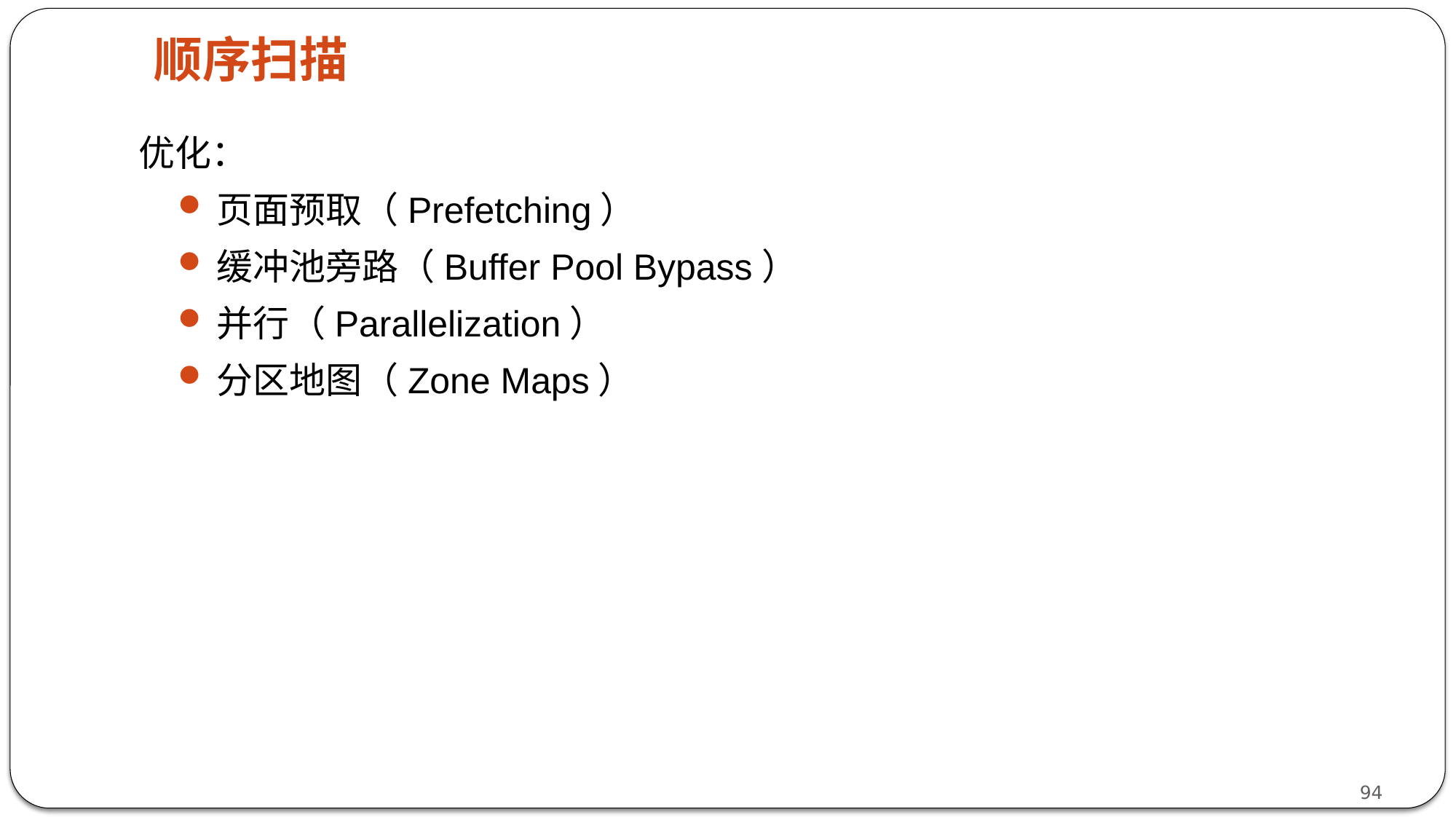

顺序扫描
优化：
页面预取（Prefetching）
缓冲池旁路（Buffer Pool Bypass）
并行（Parallelization）
分区地图（Zone Maps）
94